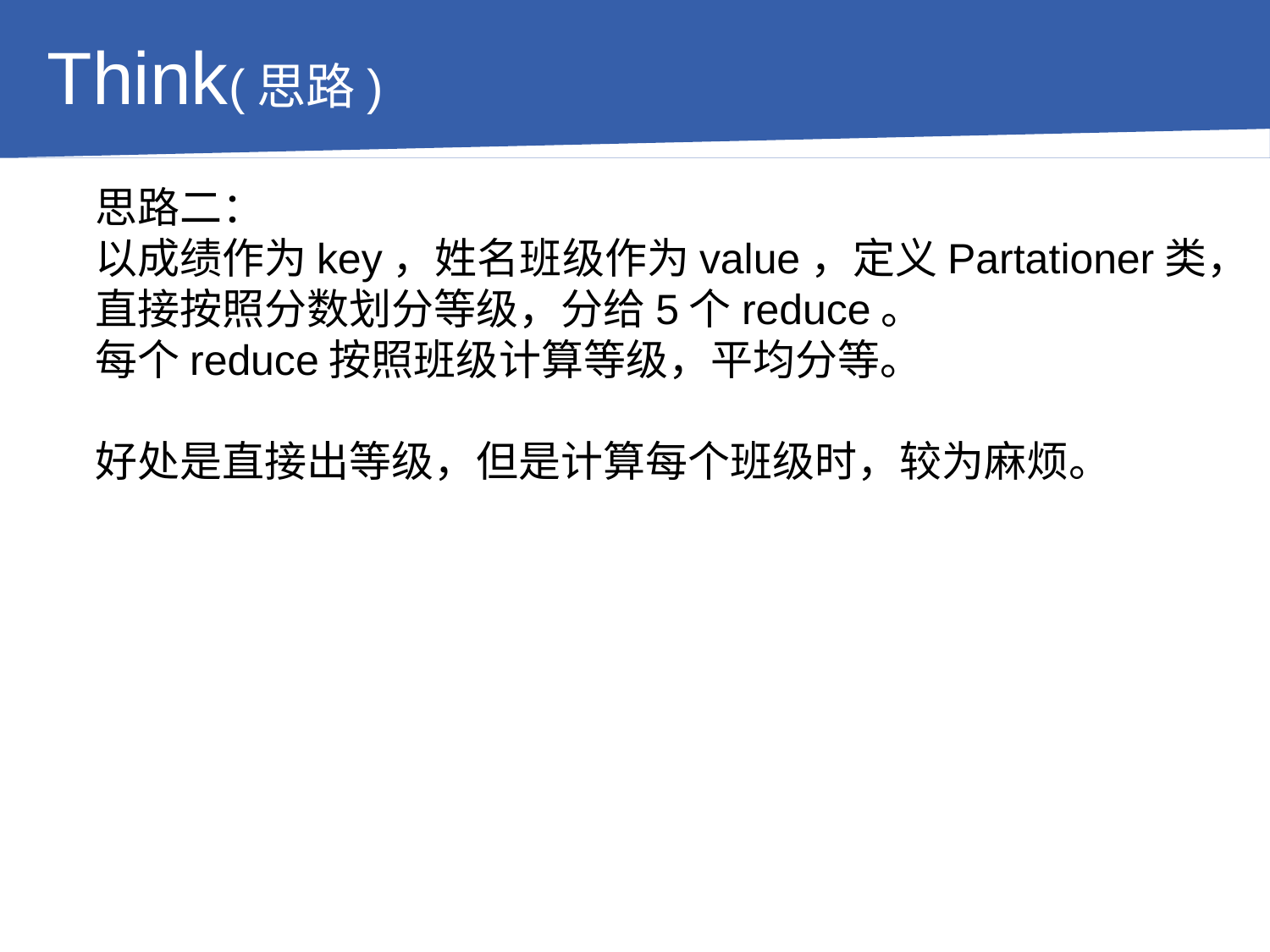

Think(思路)
思路二：
以成绩作为key，姓名班级作为value，定义Partationer类，直接按照分数划分等级，分给5个reduce。
每个reduce按照班级计算等级，平均分等。

好处是直接出等级，但是计算每个班级时，较为麻烦。